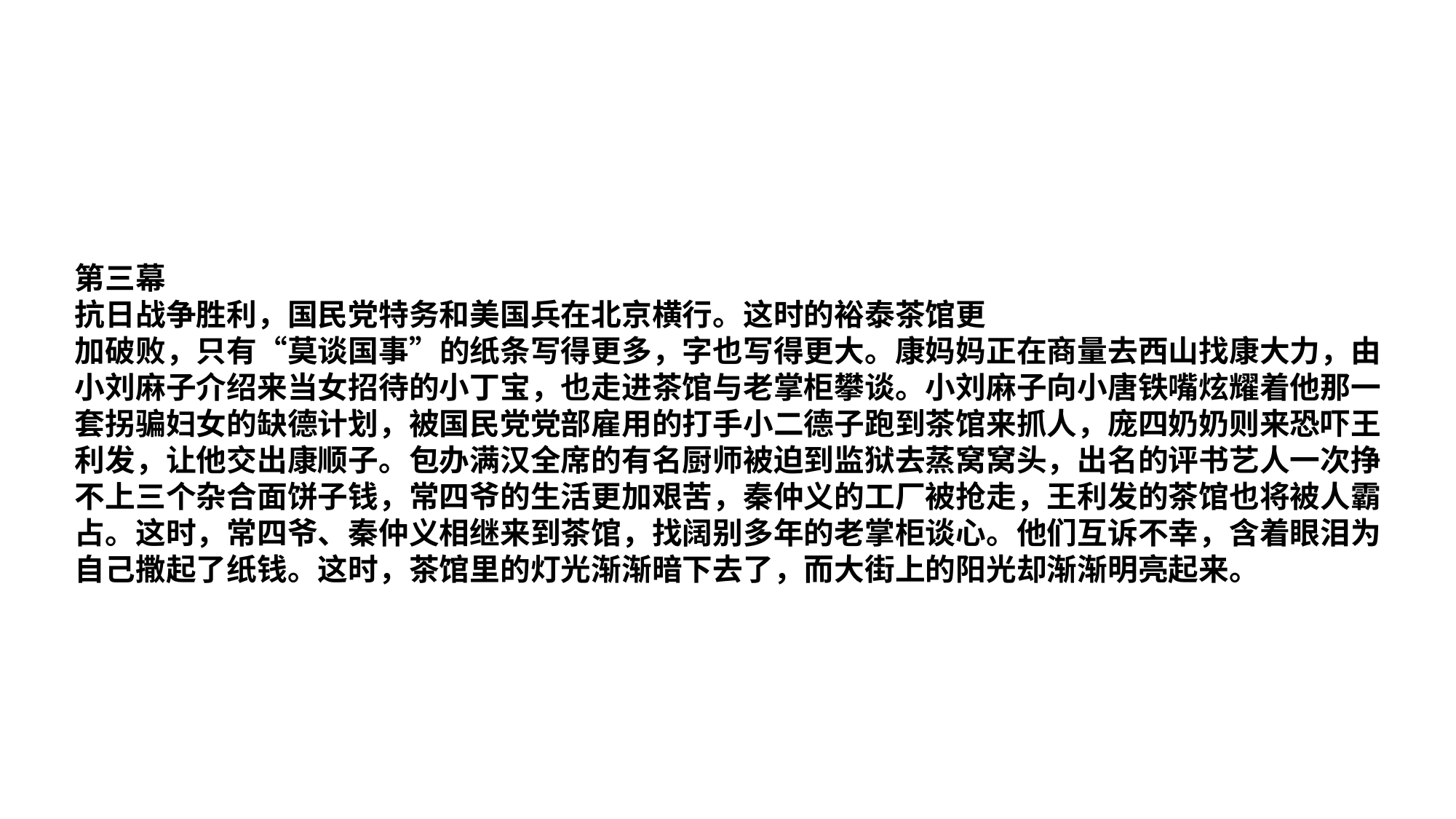

第三幕
抗日战争胜利，国民党特务和美国兵在北京横行。这时的裕泰茶馆更
加破败，只有“莫谈国事”的纸条写得更多，字也写得更大。康妈妈正在商量去西山找康大力，由小刘麻子介绍来当女招待的小丁宝，也走进茶馆与老掌柜攀谈。小刘麻子向小唐铁嘴炫耀着他那一套拐骗妇女的缺德计划，被国民党党部雇用的打手小二德子跑到茶馆来抓人，庞四奶奶则来恐吓王利发，让他交出康顺子。包办满汉全席的有名厨师被迫到监狱去蒸窝窝头，出名的评书艺人一次挣不上三个杂合面饼子钱，常四爷的生活更加艰苦，秦仲义的工厂被抢走，王利发的茶馆也将被人霸占。这时，常四爷、秦仲义相继来到茶馆，找阔别多年的老掌柜谈心。他们互诉不幸，含着眼泪为自己撒起了纸钱。这时，茶馆里的灯光渐渐暗下去了，而大街上的阳光却渐渐明亮起来。